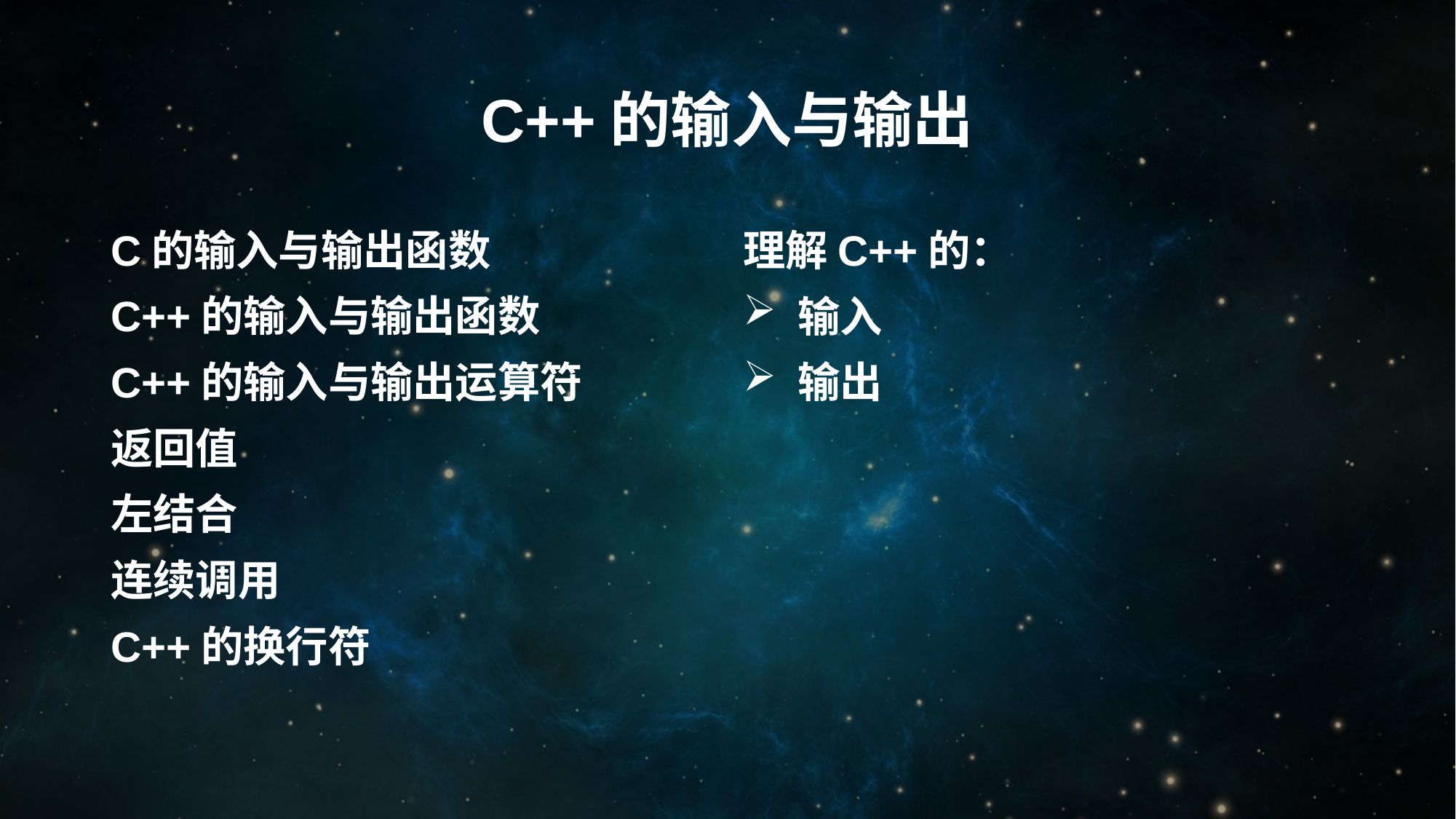

# C++的输入与输出
C的输入与输出函数
C++的输入与输出函数
C++的输入与输出运算符
返回值
左结合
连续调用
C++的换行符
理解C++的：
输入
输出